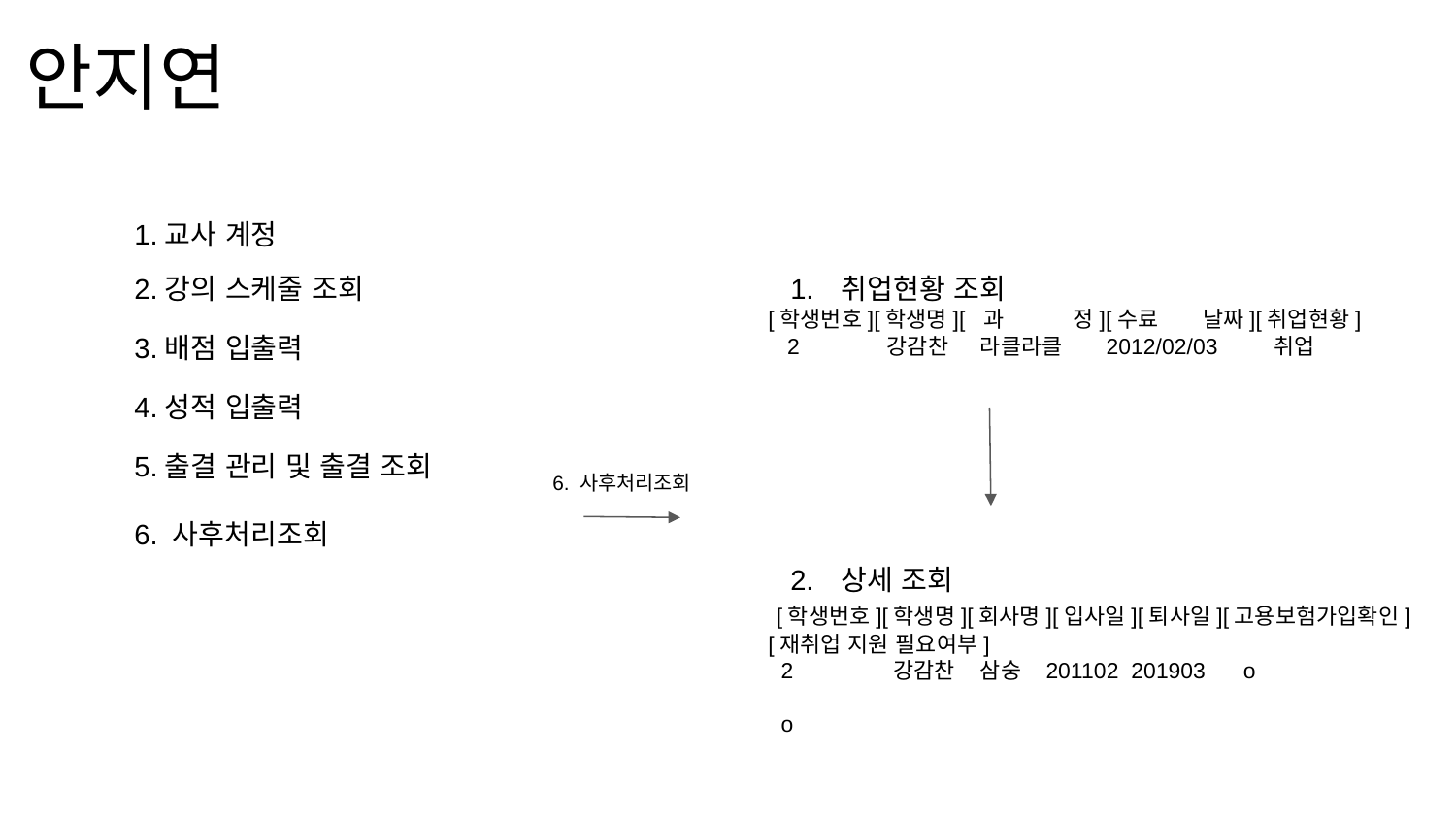

# 안지연
1.교사 계정
2.강의 스케줄 조회
취업현황 조회
[학생번호][학생명][  과           정][수료       날짜][취업현황]
   2             강감찬     라클라클      2012/02/03        취업

상세 조회
 [학생번호][학생명][회사명][입사일][퇴사일][고용보험가입확인]
[재취업 지원 필요여부]
  2               강감찬    삼숭   201102  201903      o
  o

3.배점 입출력
4.성적 입출력
5.출결 관리 및 출결 조회

6. 사후처리조회
6. 사후처리조회